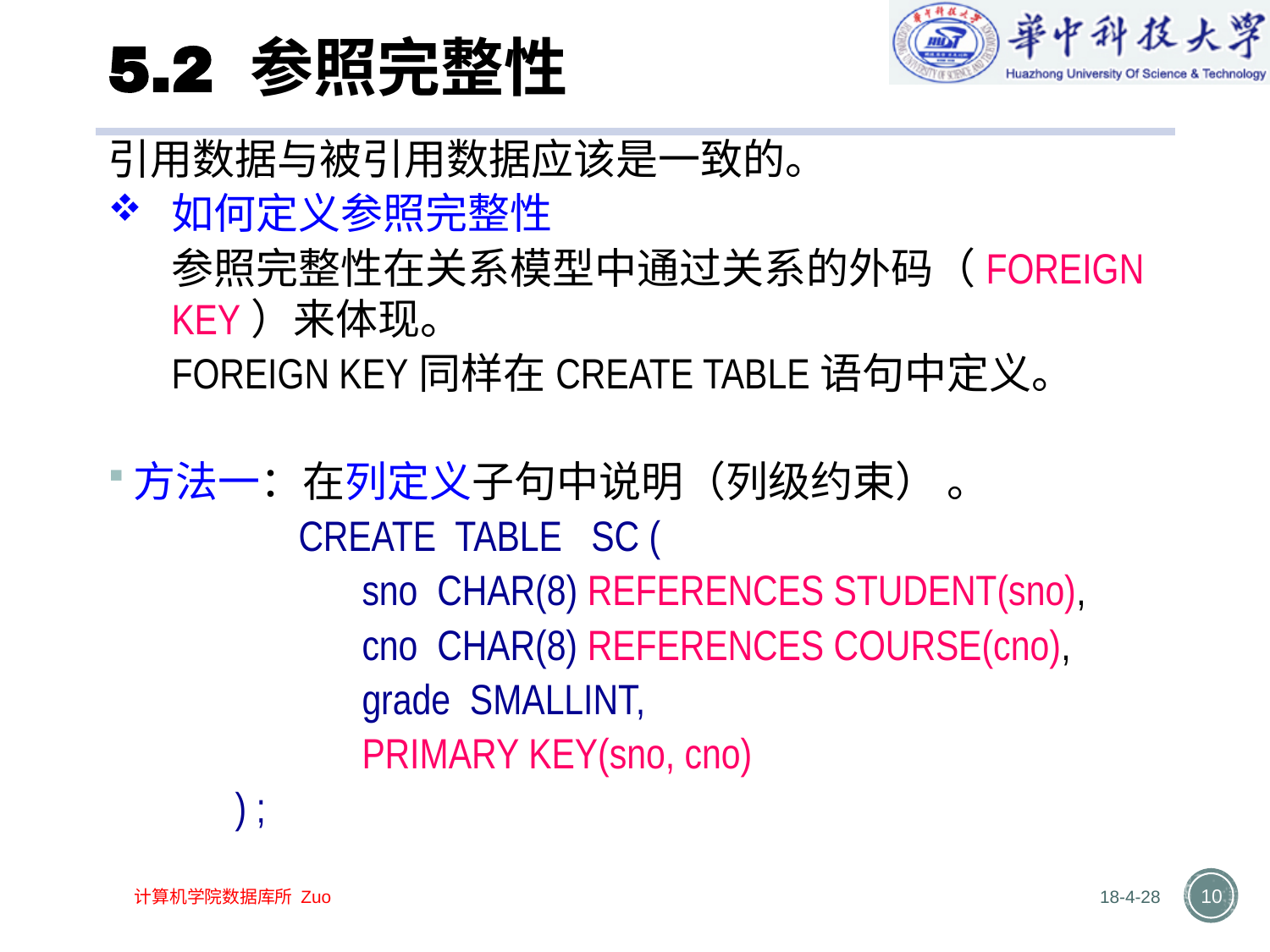

# 5.2 参照完整性
引用数据与被引用数据应该是一致的。
如何定义参照完整性
	参照完整性在关系模型中通过关系的外码（FOREIGN KEY）来体现。
	FOREIGN KEY同样在CREATE TABLE语句中定义。

方法一：在列定义子句中说明（列级约束） 。
		CREATE  TABLE   SC (
		sno  CHAR(8) REFERENCES STUDENT(sno),
		cno  CHAR(8) REFERENCES COURSE(cno),
		grade  SMALLINT,
		PRIMARY KEY(sno, cno)
	) ;

18-4-28
10